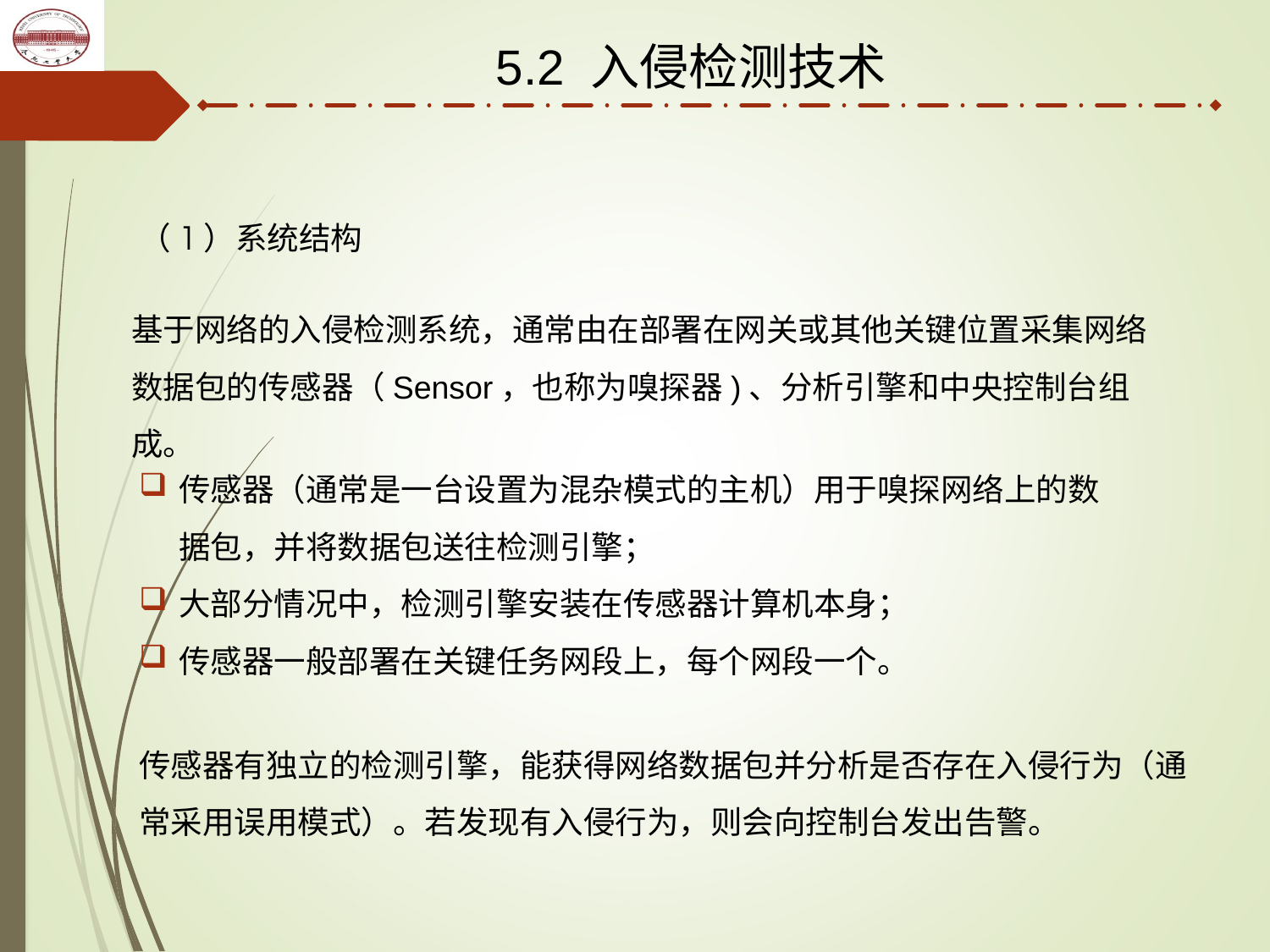

5.2 入侵检测技术
（1）系统结构
基于网络的入侵检测系统，通常由在部署在网关或其他关键位置采集网络数据包的传感器（Sensor，也称为嗅探器)、分析引擎和中央控制台组成。
传感器（通常是一台设置为混杂模式的主机）用于嗅探网络上的数据包，并将数据包送往检测引擎；
大部分情况中，检测引擎安装在传感器计算机本身；
传感器一般部署在关键任务网段上，每个网段一个。
传感器有独立的检测引擎，能获得网络数据包并分析是否存在入侵行为（通常采用误用模式）。若发现有入侵行为，则会向控制台发出告警。